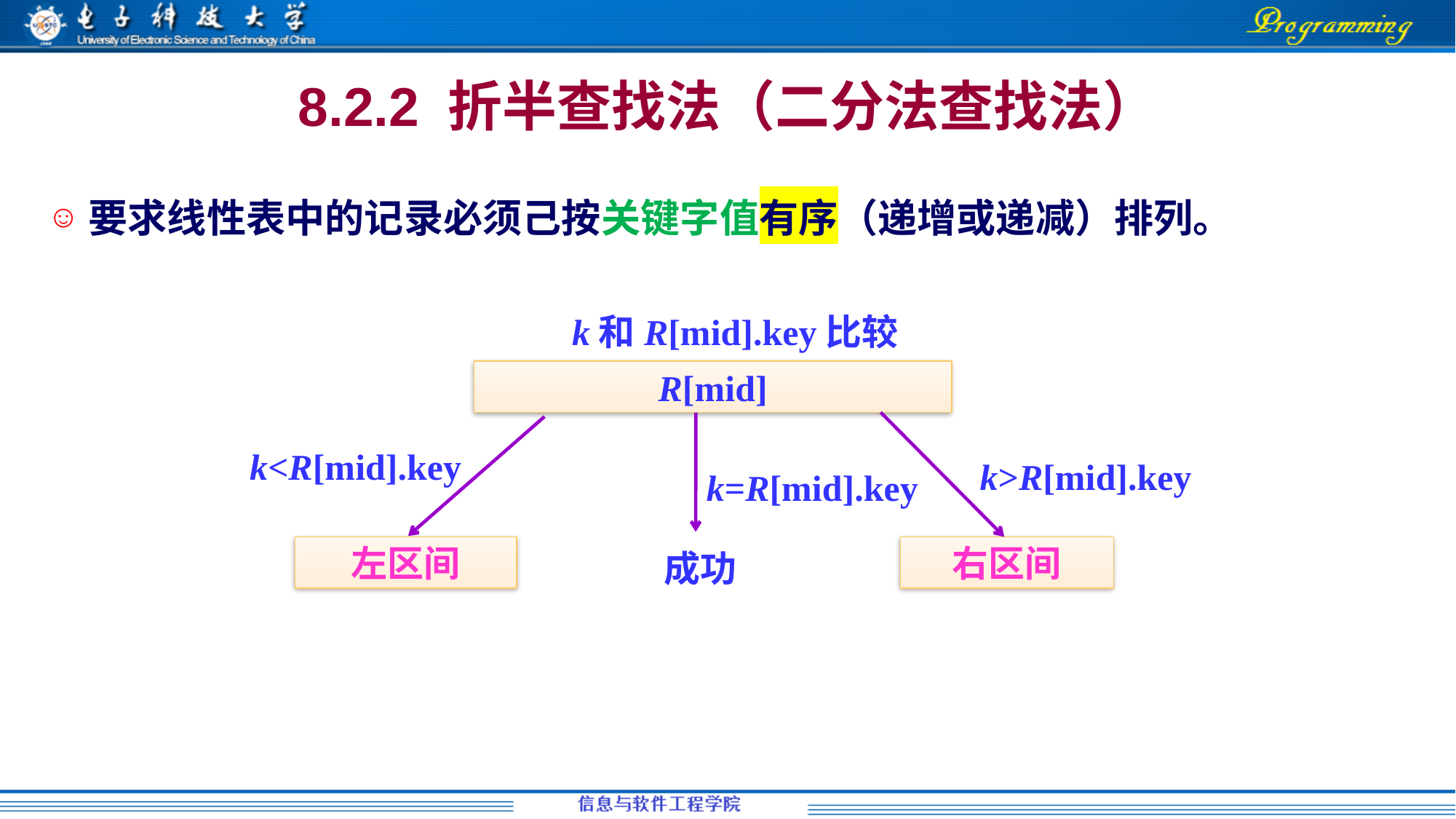

# 8.2.2 折半查找法（二分法查找法）
要求线性表中的记录必须己按关键字值有序（递增或递减）排列。

k和R[mid].key比较
R[mid]
k<R[mid].key
k>R[mid].key
k=R[mid].key
左区间
右区间
成功